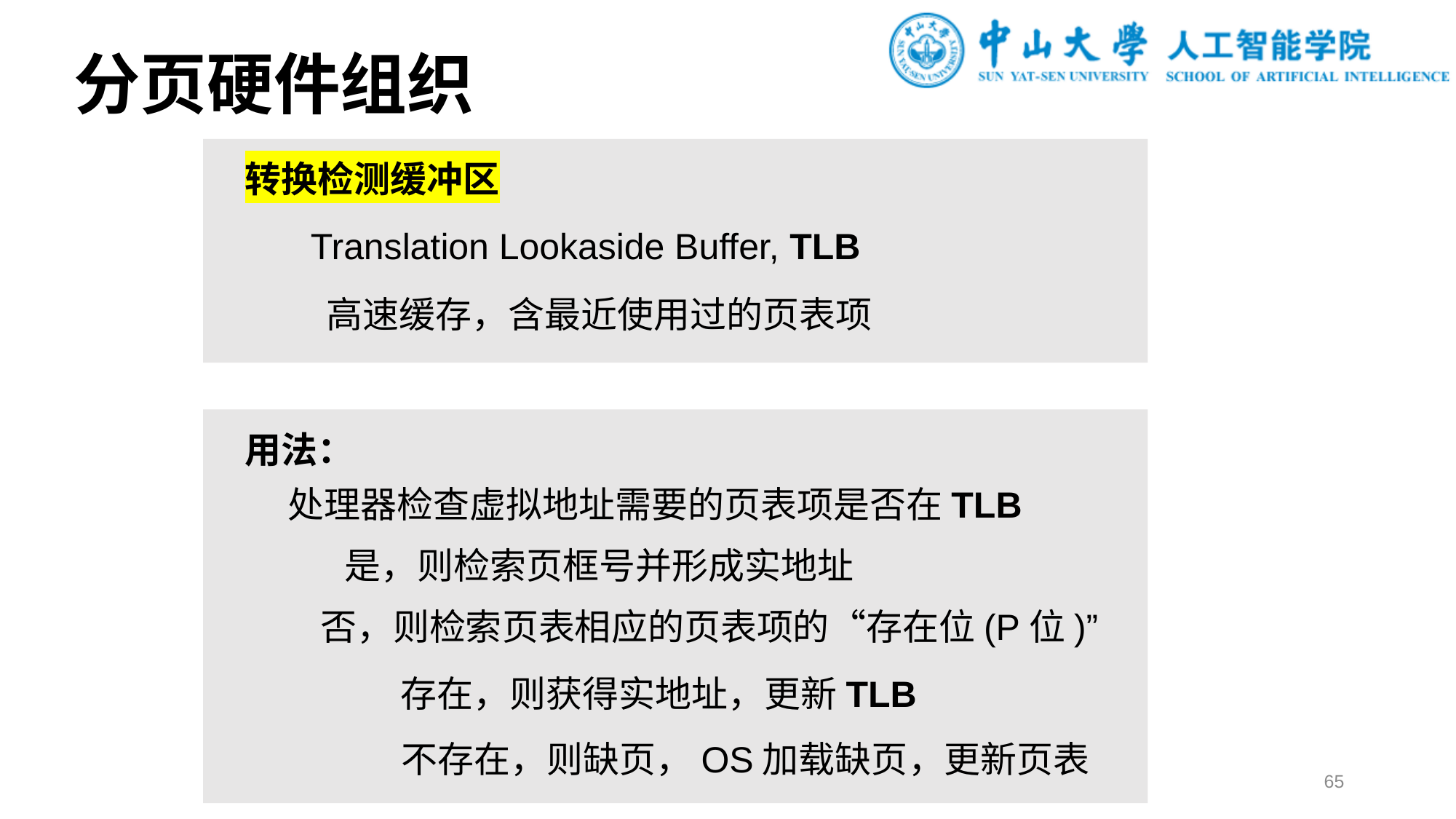

分页硬件组织

转换检测缓冲区
Translation Lookaside Buffer, TLB
高速缓存，含最近使用过的页表项

用法：
处理器检查虚拟地址需要的页表项是否在TLB
是，则检索页框号并形成实地址
否，则检索页表相应的页表项的“存在位(P位)”
存在，则获得实地址，更新TLB
不存在，则缺页，OS加载缺页，更新页表
65